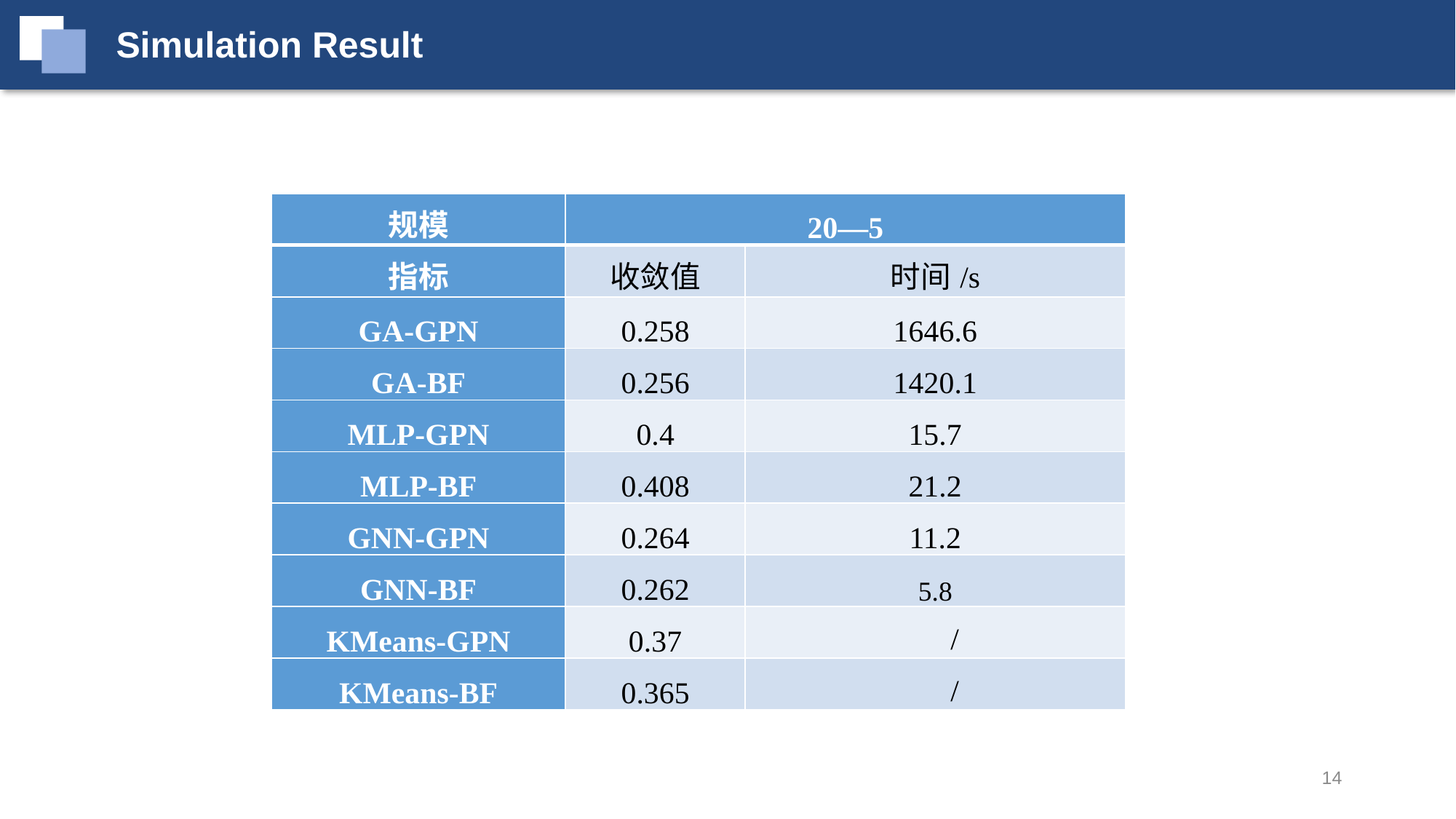

Simulation Result

| 规模 | 20—5 |  |
| --- | --- | --- |
| 指标 | 收敛值 | 时间/s |
| GA-GPN | 0.258 | 1646.6 |
| GA-BF | 0.256 | 1420.1 |
| MLP-GPN | 0.4 | 15.7 |
| MLP-BF | 0.408 | 21.2 |
| GNN-GPN | 0.264 | 11.2 |
| GNN-BF | 0.262 | 5.8 |
| KMeans-GPN | 0.37 | / |
| KMeans-BF | 0.365 | / |
14